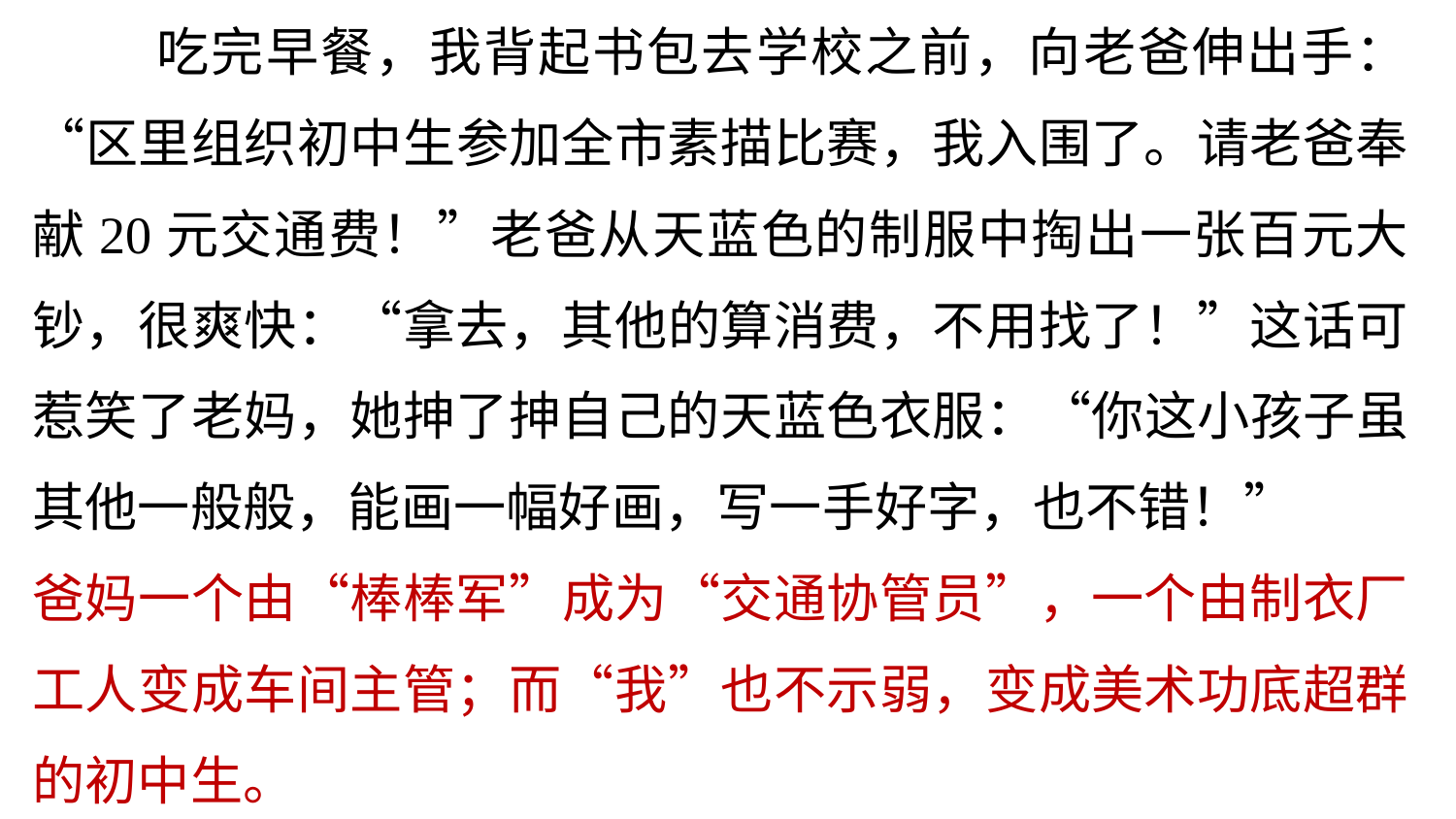

吃完早餐，我背起书包去学校之前，向老爸伸出手：“区里组织初中生参加全市素描比赛，我入围了。请老爸奉献20元交通费！”老爸从天蓝色的制服中掏出一张百元大钞，很爽快：“拿去，其他的算消费，不用找了！”这话可惹笑了老妈，她抻了抻自己的天蓝色衣服：“你这小孩子虽其他一般般，能画一幅好画，写一手好字，也不错！”
爸妈一个由“棒棒军”成为“交通协管员”，一个由制衣厂工人变成车间主管；而“我”也不示弱，变成美术功底超群的初中生。